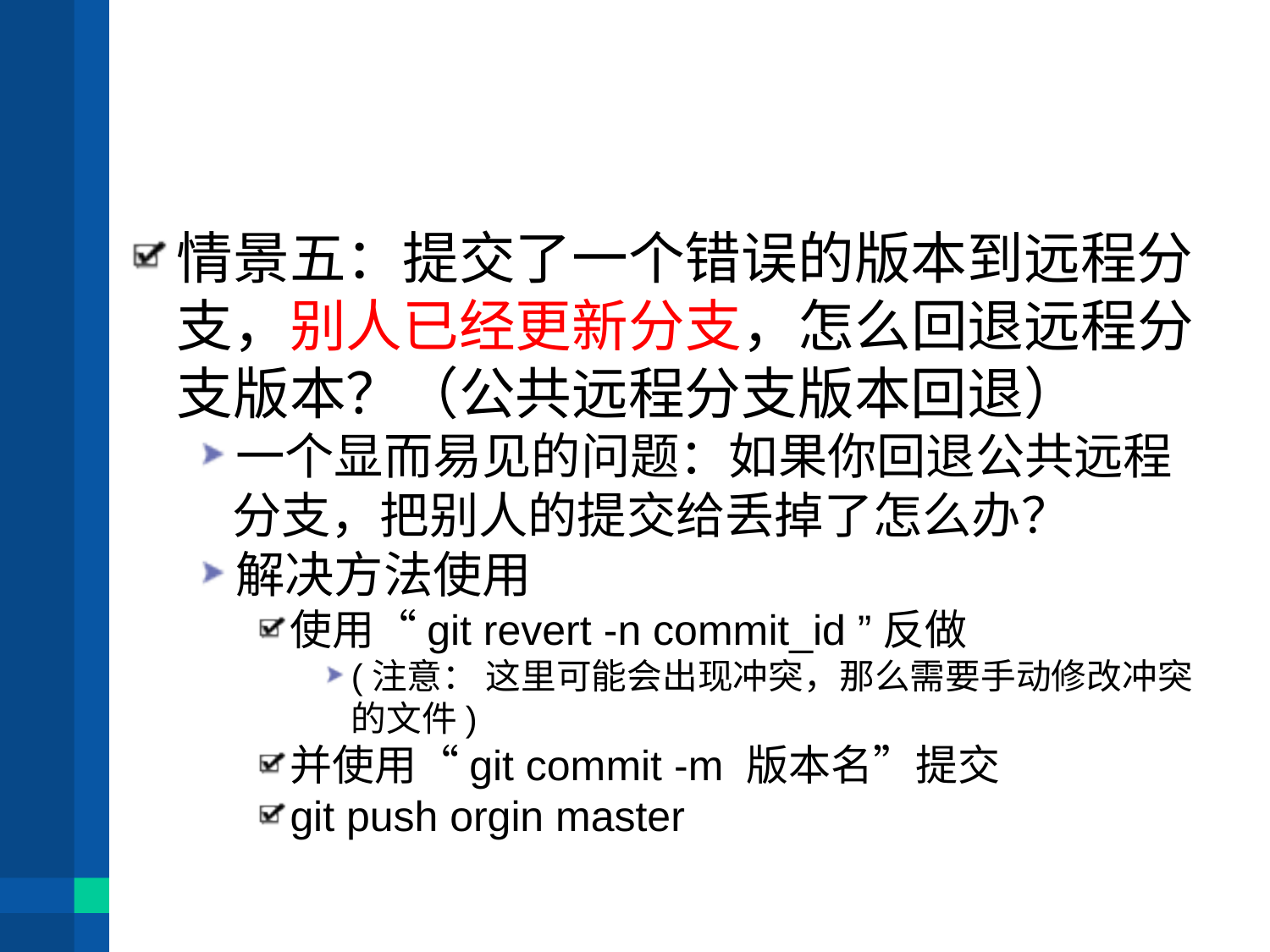

#
情景五：提交了一个错误的版本到远程分支，别人已经更新分支，怎么回退远程分支版本？（公共远程分支版本回退）
一个显而易见的问题：如果你回退公共远程分支，把别人的提交给丢掉了怎么办？
解决方法使用
使用“git revert -n commit_id ”反做
(注意： 这里可能会出现冲突，那么需要手动修改冲突的文件)
并使用“git commit -m 版本名”提交
git push orgin master